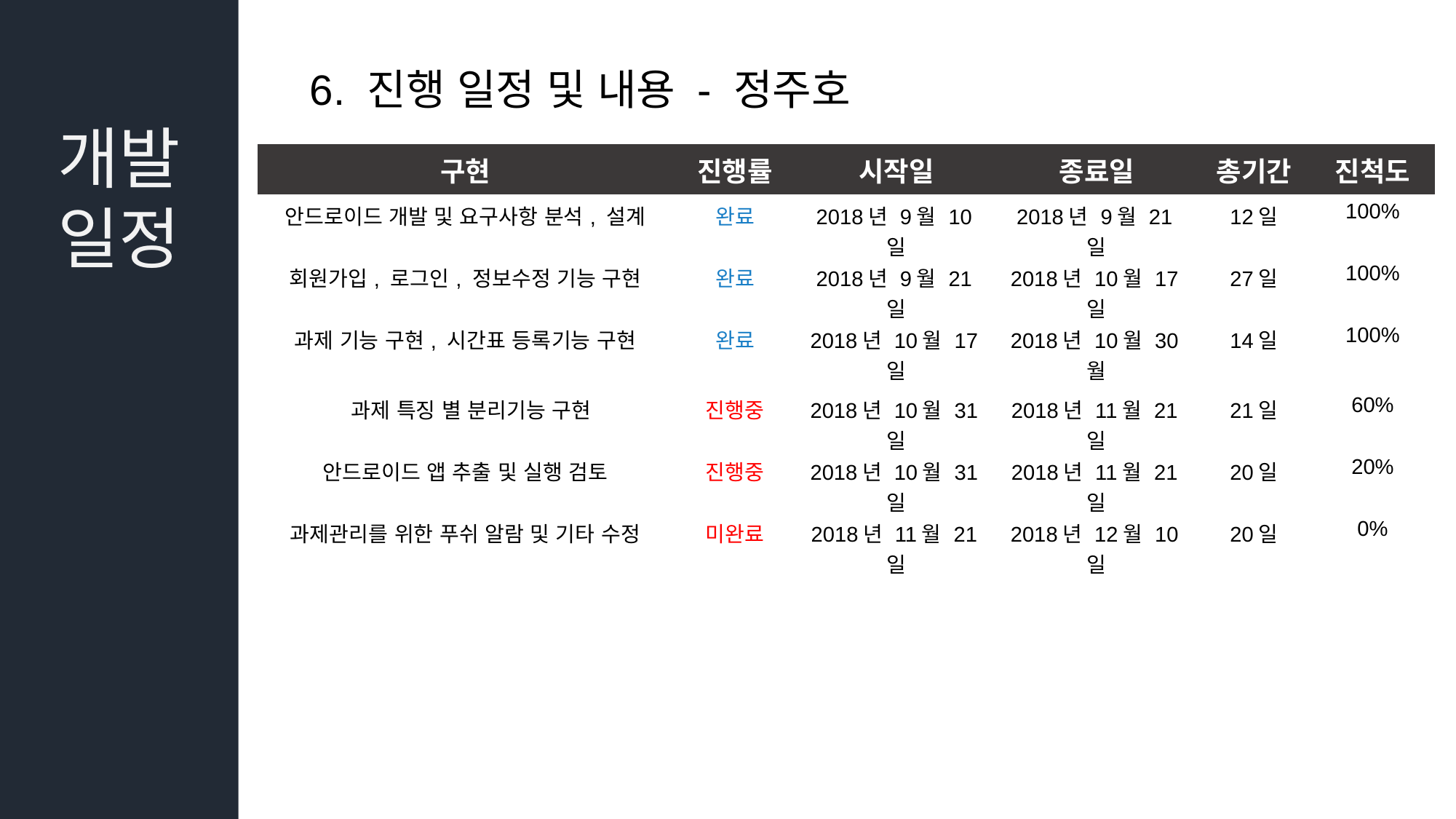

개발
일정

6. 진행 일정 및 내용 - 정주호
| 구현 | 진행률 | 시작일 | 종료일 | 총기간 | 진척도 |
| --- | --- | --- | --- | --- | --- |
| 안드로이드 개발 및 요구사항 분석, 설계 | 완료 | 2018년 9월 10일 | 2018년 9월 21일 | 12일 | 100% |
| 회원가입, 로그인, 정보수정 기능 구현 | 완료 | 2018년 9월 21일 | 2018년 10월 17일 | 27일 | 100% |
| 과제 기능 구현, 시간표 등록기능 구현 | 완료 | 2018년 10월 17일 | 2018년 10월 30월 | 14일 | 100% |
| 과제 특징 별 분리기능 구현 | 진행중 | 2018년 10월 31일 | 2018년 11월 21일 | 21일 | 60% |
| 안드로이드 앱 추출 및 실행 검토 | 진행중 | 2018년 10월 31일 | 2018년 11월 21일 | 20일 | 20% |
| 과제관리를 위한 푸쉬 알람 및 기타 수정 | 미완료 | 2018년 11월 21일 | 2018년 12월 10일 | 20일 | 0% |